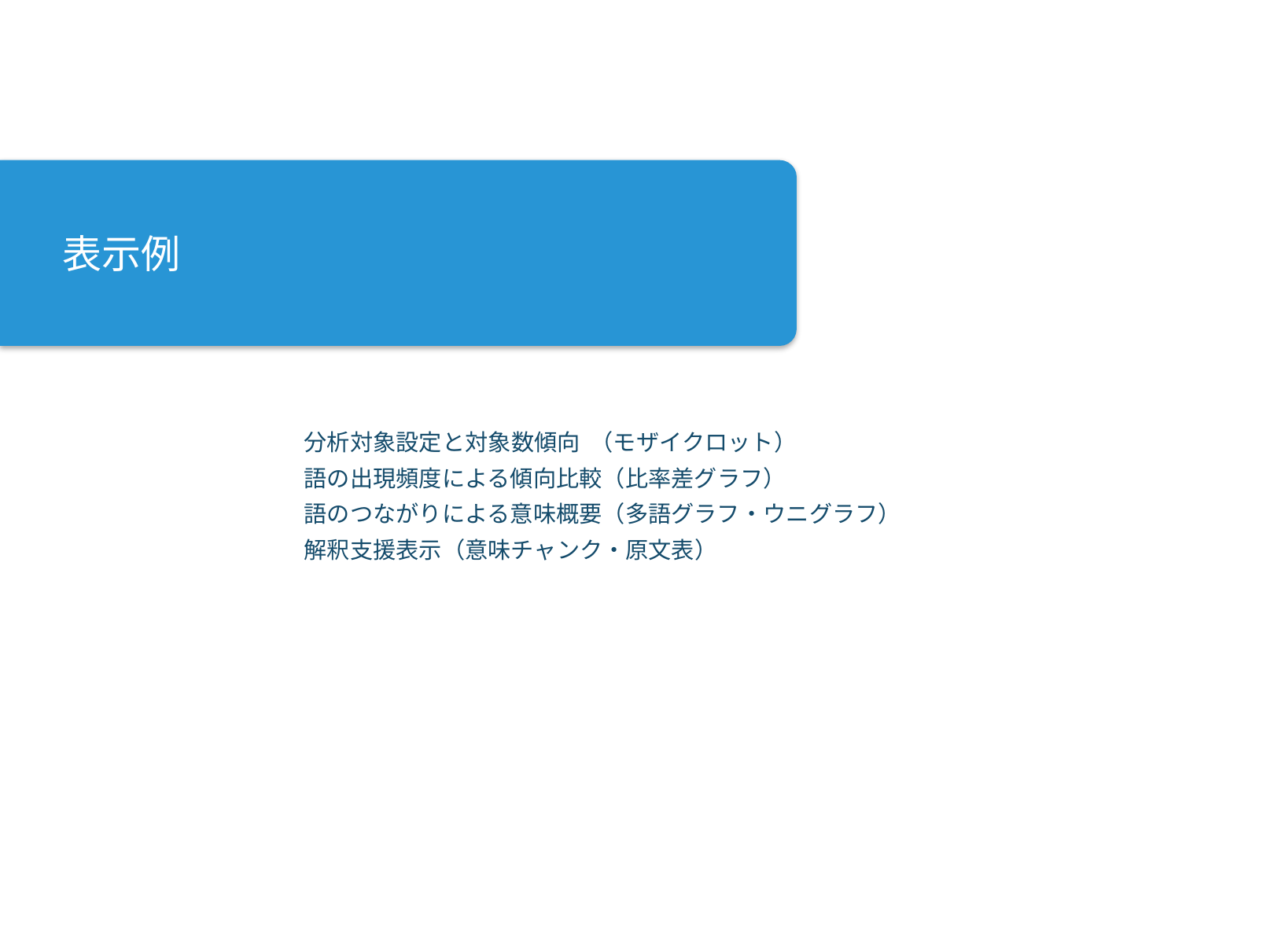

# 表示例
分析対象設定と対象数傾向  （モザイクロット）
語の出現頻度による傾向比較（比率差グラフ）
語のつながりによる意味概要（多語グラフ・ウニグラフ）
解釈支援表示（意味チャンク・原文表）